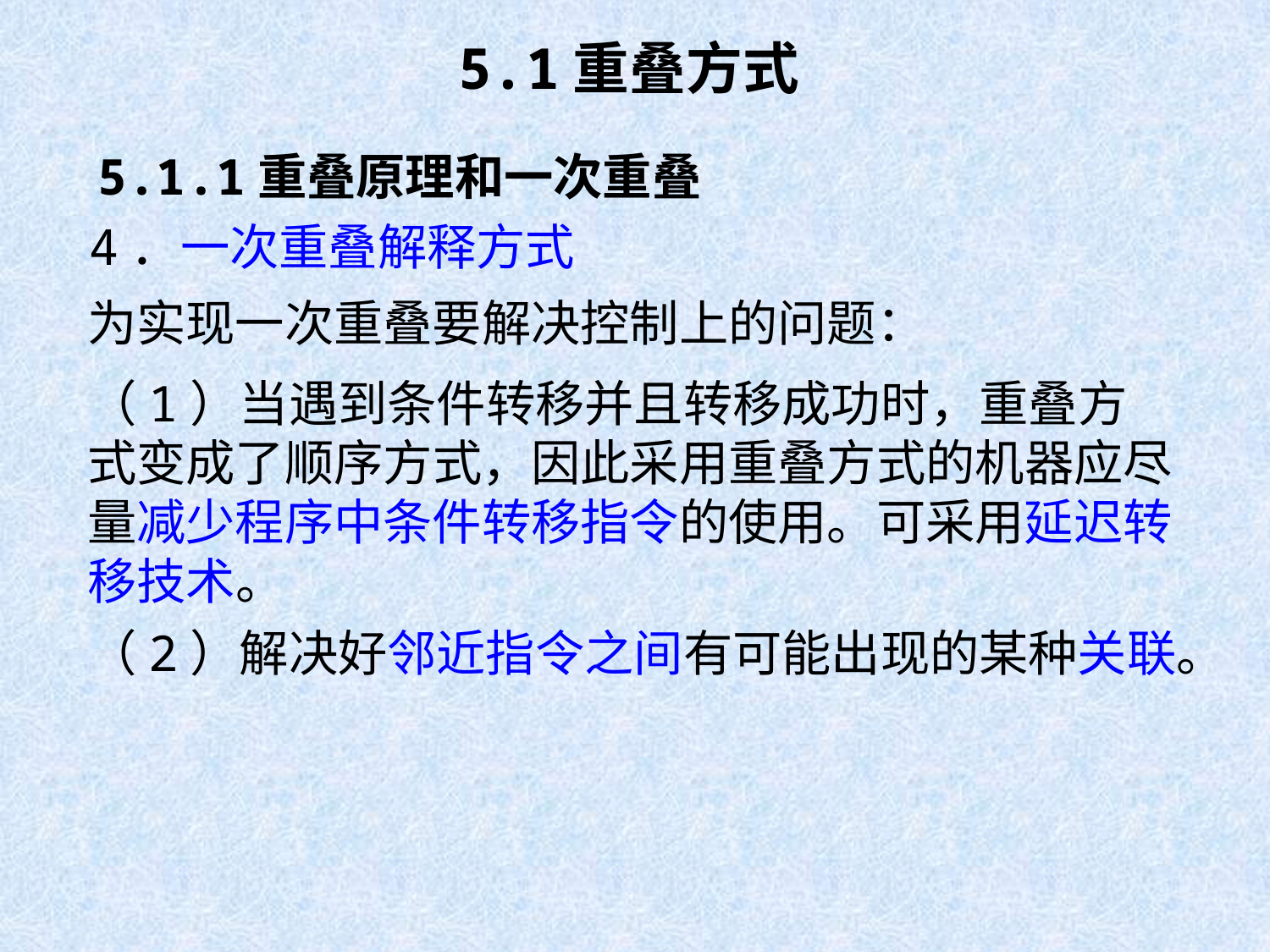

# 5.1重叠方式
5.1.1重叠原理和一次重叠
4．一次重叠解释方式
为实现一次重叠要解决控制上的问题：
（1）当遇到条件转移并且转移成功时，重叠方式变成了顺序方式，因此采用重叠方式的机器应尽量减少程序中条件转移指令的使用。可采用延迟转移技术。
（2）解决好邻近指令之间有可能出现的某种关联。